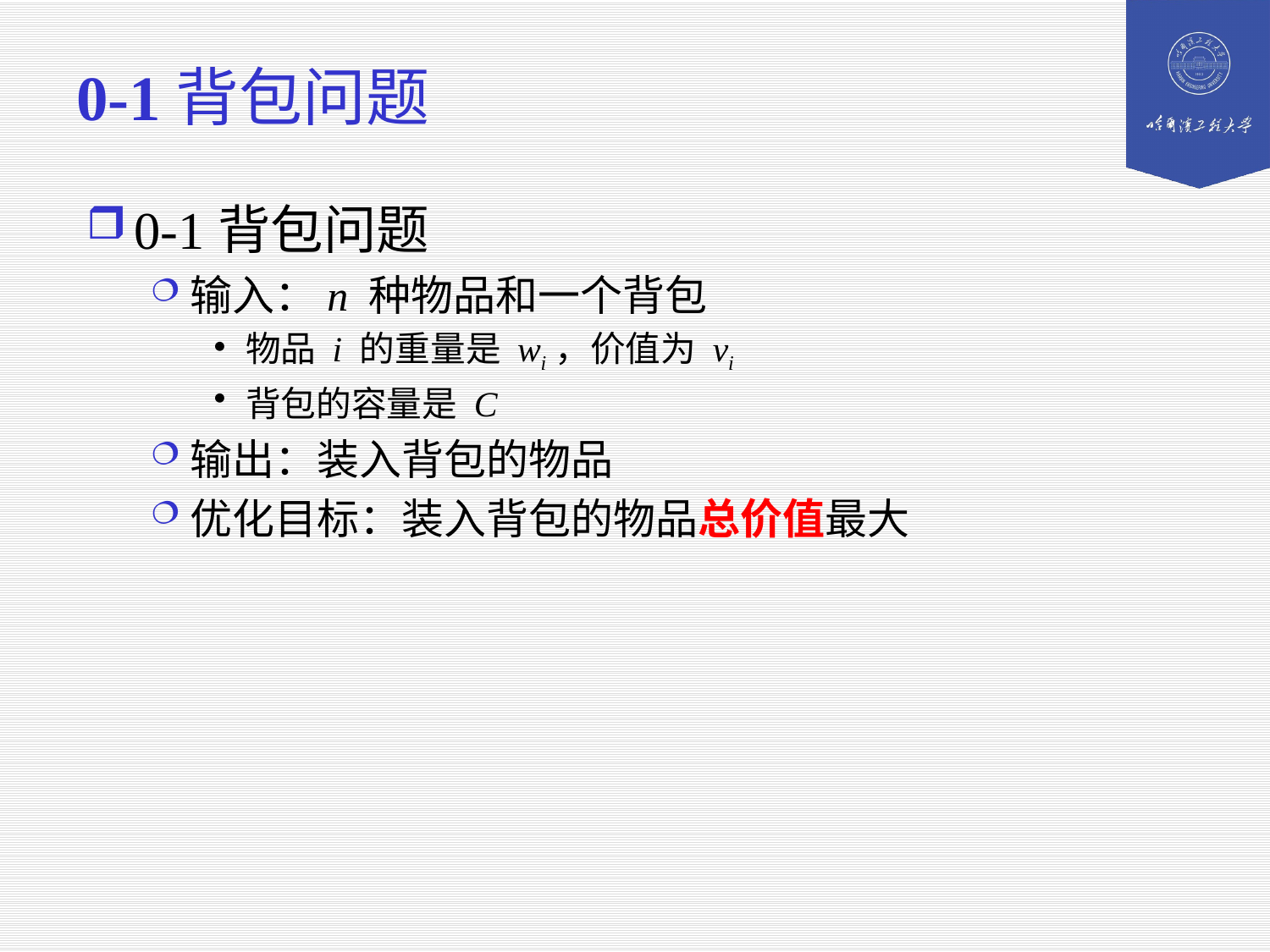

# 0-1背包问题
0-1背包问题
输入：n 种物品和一个背包
物品 i 的重量是 wi，价值为 vi
背包的容量是 C
输出：装入背包的物品
优化目标：装入背包的物品总价值最大